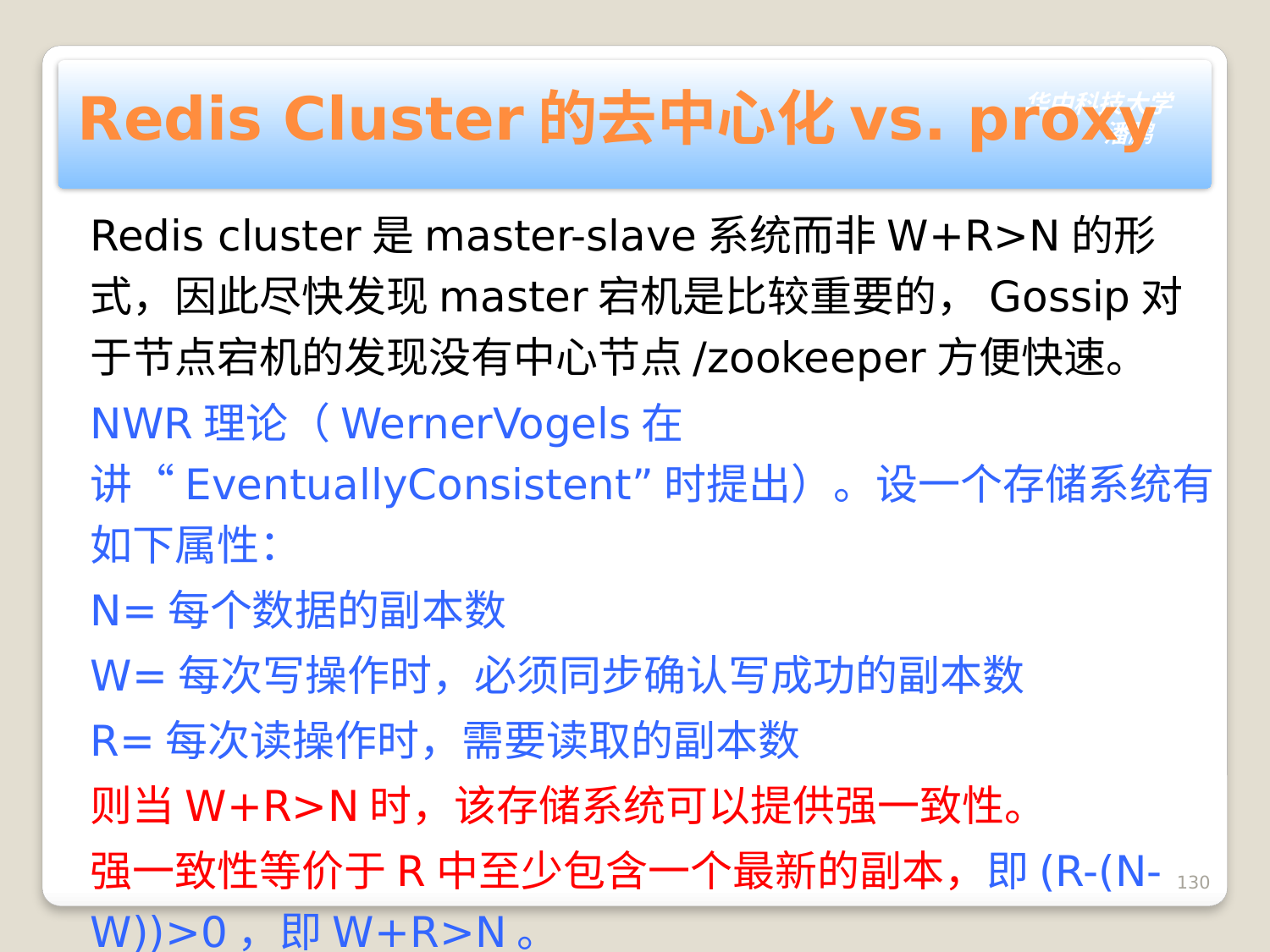

# Redis Cluster的去中心化vs. proxy
Redis cluster是master-slave系统而非W+R>N的形式，因此尽快发现master宕机是比较重要的，Gossip对于节点宕机的发现没有中心节点/zookeeper方便快速。
NWR理论（WernerVogels在讲“EventuallyConsistent”时提出）。设一个存储系统有如下属性：
N=每个数据的副本数
W=每次写操作时，必须同步确认写成功的副本数
R=每次读操作时，需要读取的副本数
则当W+R>N时，该存储系统可以提供强一致性。
强一致性等价于R中至少包含一个最新的副本，即(R-(N-W))>0，即W+R>N。

130